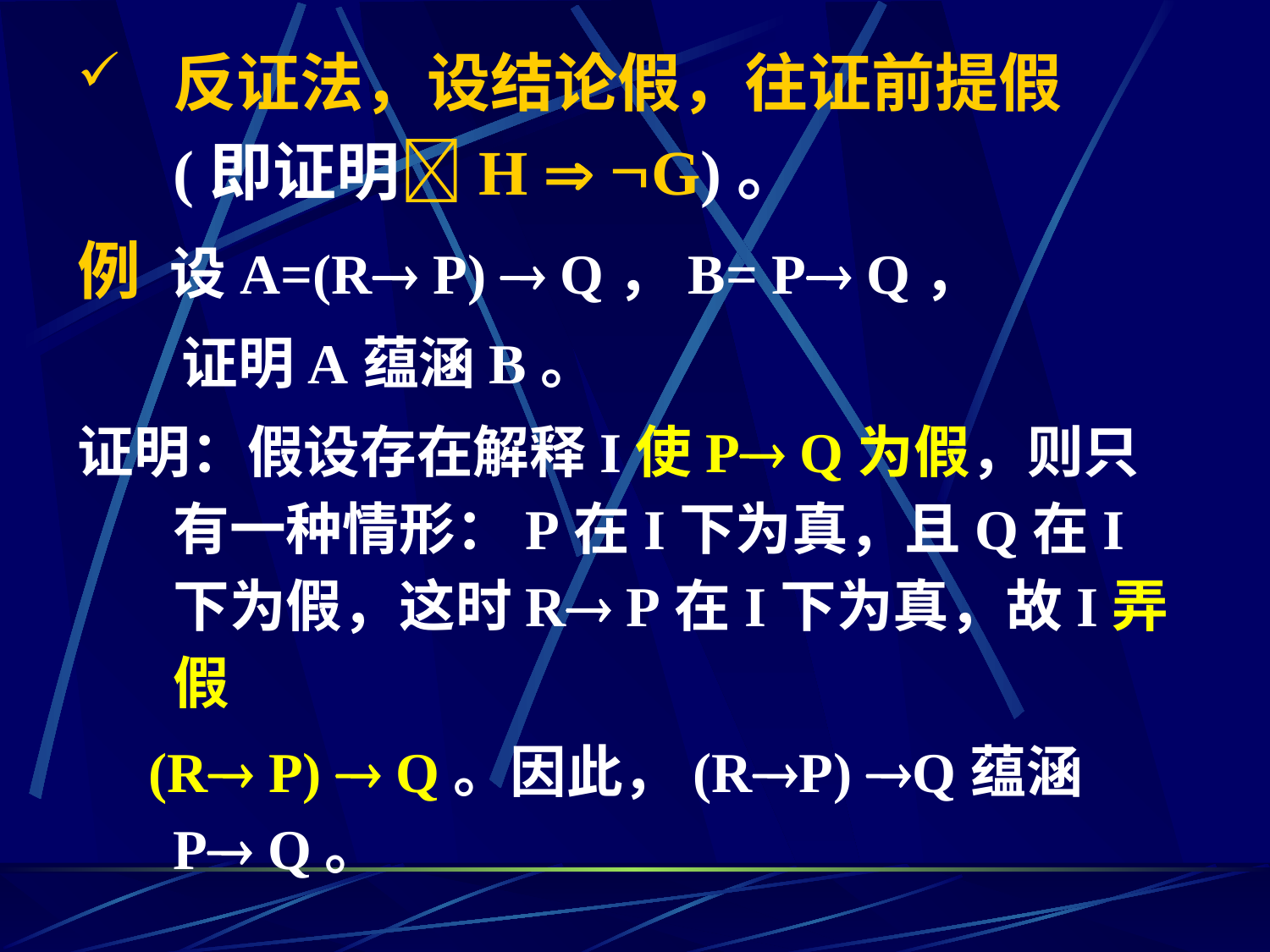

反证法，设结论假，往证前提假
      (即证明¬H ⇒ ¬G)。
例  设A=(R→ P) → Q，B= P→ Q，
       证明A蕴涵B。
证明：假设存在解释I使P→ Q为假，则只有一种情形：P在I下为真，且Q在I下为假，这时R→ P在I下为真，故I弄假
     (R→ P) → Q。因此，(R→P) →Q蕴涵 P→ Q。
77